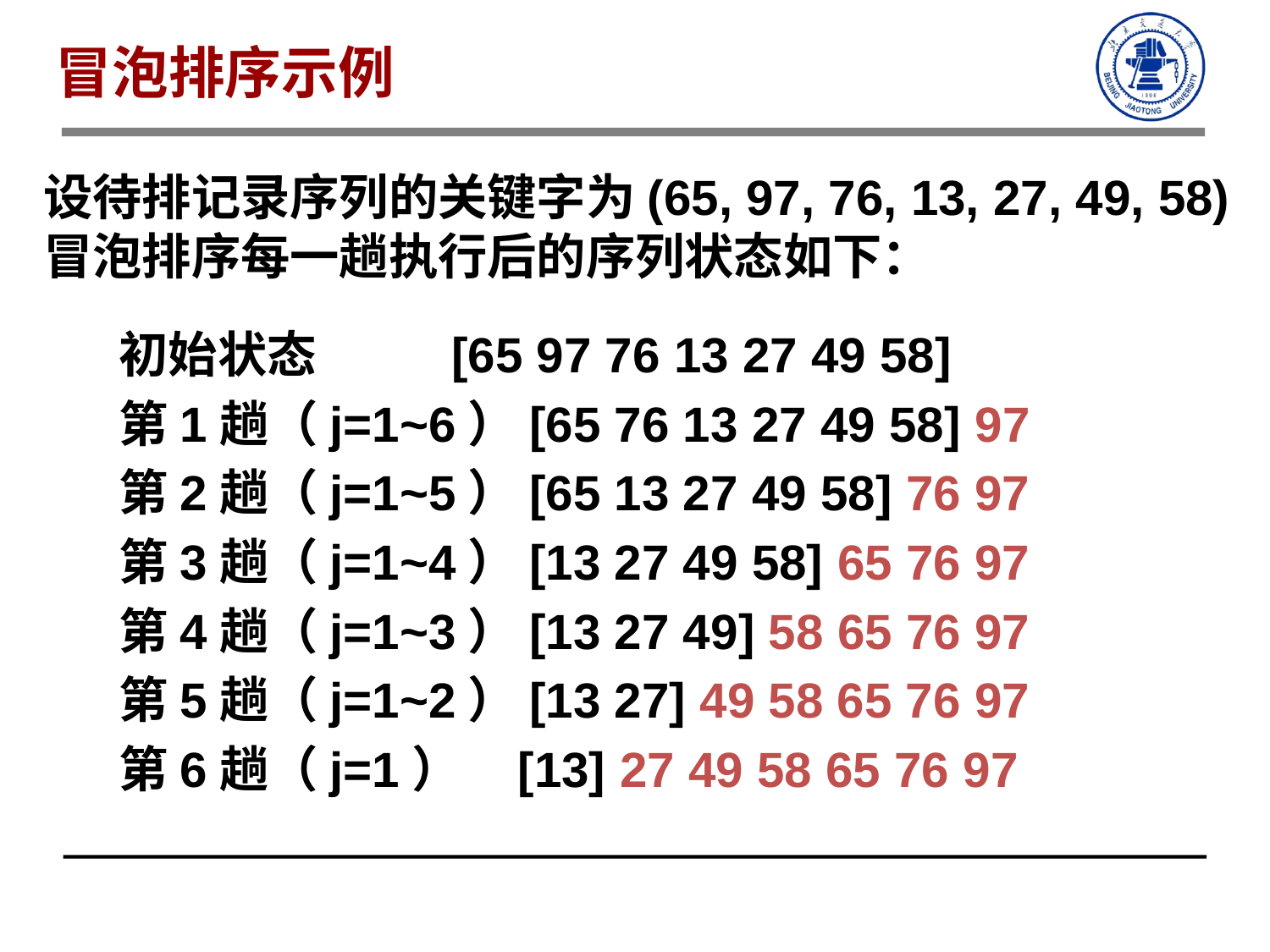

冒泡排序示例
设待排记录序列的关键字为(65, 97, 76, 13, 27, 49, 58)
冒泡排序每一趟执行后的序列状态如下：
初始状态           [65 97 76 13 27 49 58]
第1趟（j=1~6）[65 76 13 27 49 58] 97
第2趟（j=1~5）[65 13 27 49 58] 76 97
第3趟（j=1~4）[13 27 49 58] 65 76 97
第4趟（j=1~3）[13 27 49] 58 65 76 97
第5趟（j=1~2）[13 27] 49 58 65 76 97
第6趟（j=1）    [13] 27 49 58 65 76 97